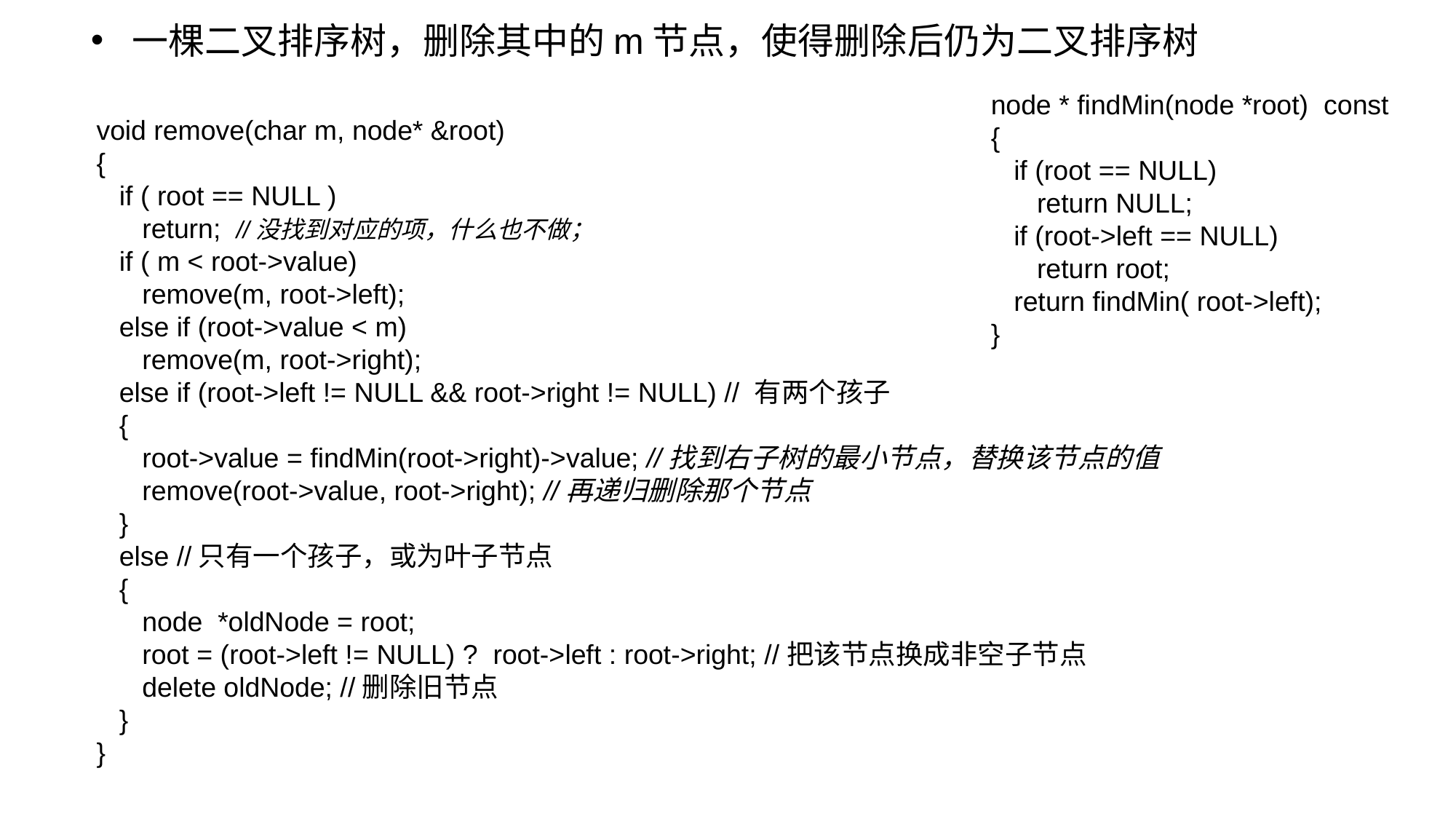

# 一棵二叉排序树，删除其中的m节点，使得删除后仍为二叉排序树
node * findMin(node *root)  const
{
   if (root == NULL)
      return NULL;
   if (root->left == NULL)
      return root;
   return findMin( root->left);
}
void remove(char m, node* &root)
{
   if ( root == NULL )
      return;  //没找到对应的项，什么也不做；
   if ( m < root->value)
      remove(m, root->left);
   else if (root->value < m)
      remove(m, root->right);
   else if (root->left != NULL && root->right != NULL) // 有两个孩子
   {
      root->value = findMin(root->right)->value; //找到右子树的最小节点，替换该节点的值
      remove(root->value, root->right); //再递归删除那个节点
   }
   else //只有一个孩子，或为叶子节点
   {
      node  *oldNode = root;
      root = (root->left != NULL) ?  root->left : root->right; //把该节点换成非空子节点
      delete oldNode; //删除旧节点
   }
}